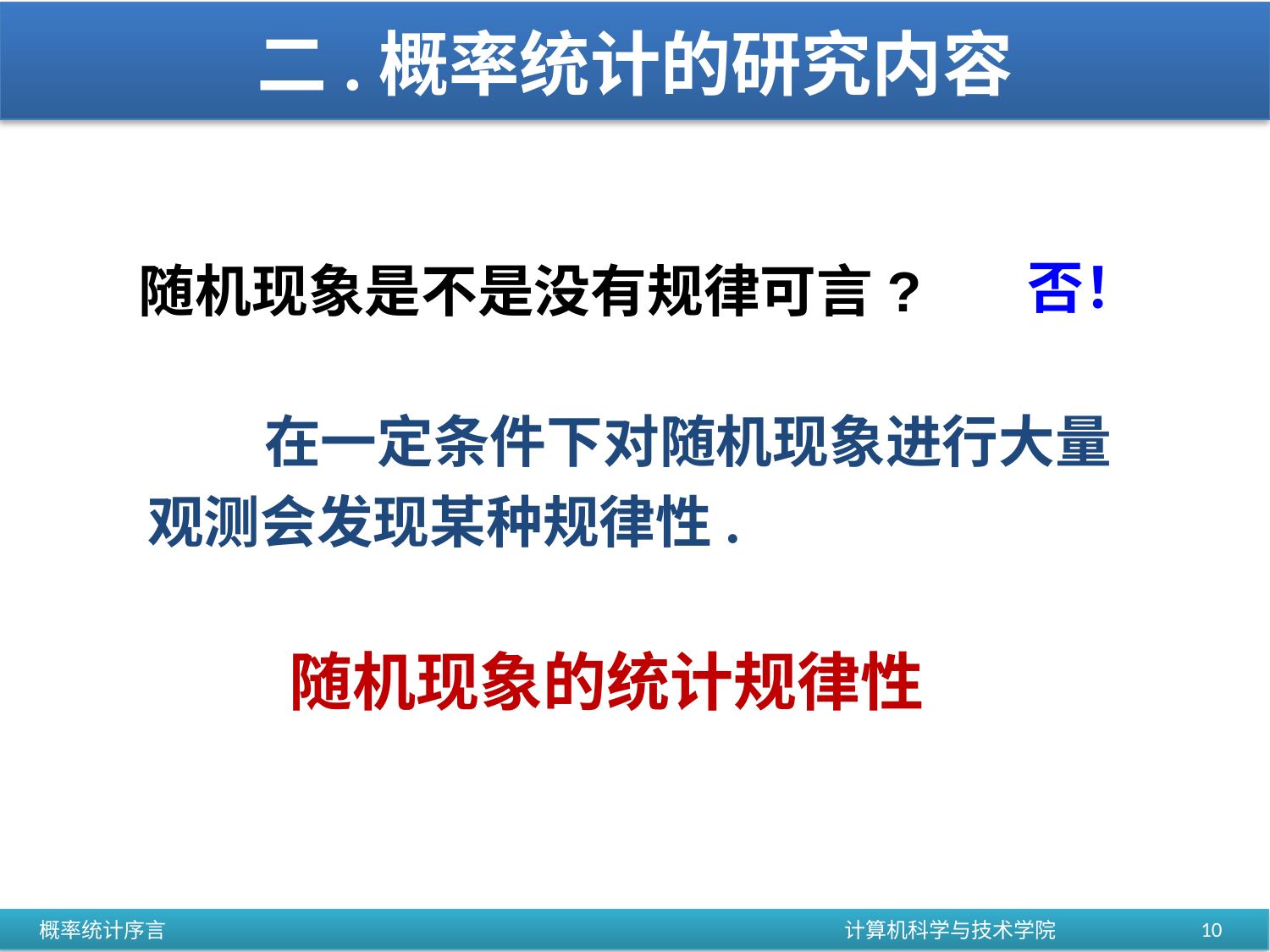

# 二.概率统计的研究内容

随机现象是不是没有规律可言?
否！
        在一定条件下对随机现象进行大量观测会发现某种规律性.
随机现象的统计规律性